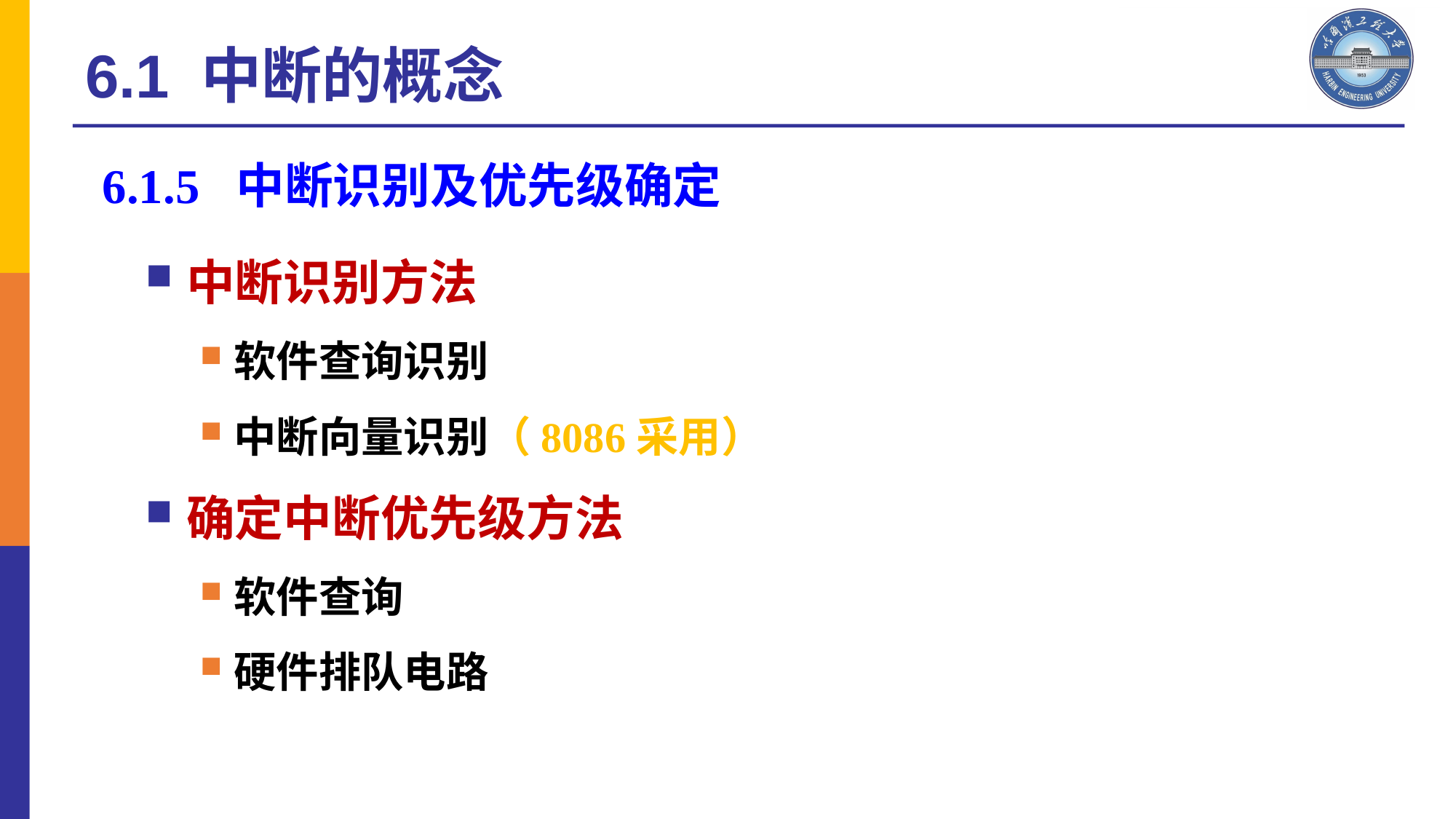

6.1 中断的概念
# 6.1.5  中断识别及优先级确定
中断识别方法
软件查询识别
中断向量识别（8086采用）
确定中断优先级方法
软件查询
硬件排队电路